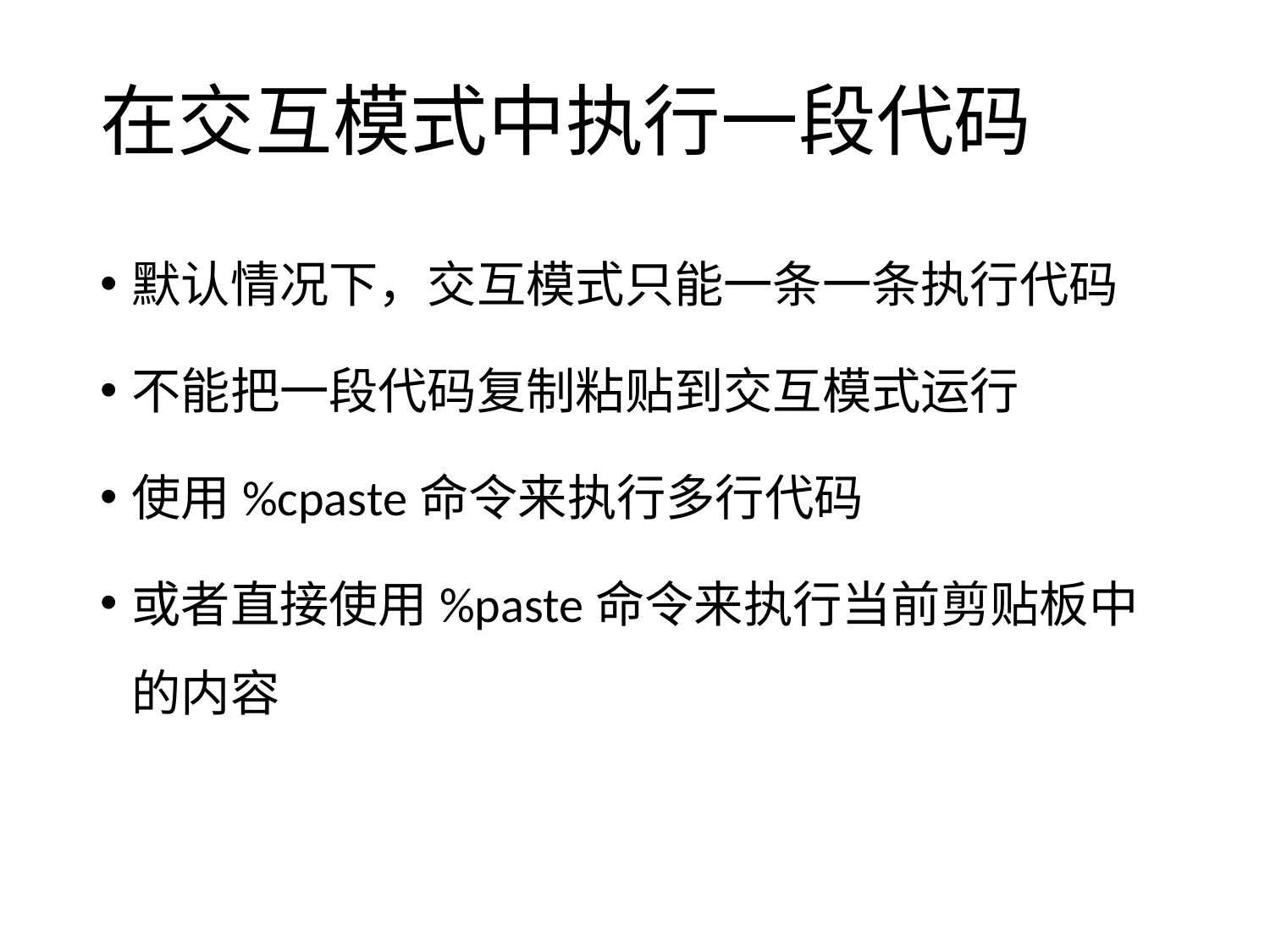

# 在交互模式中执行一段代码
默认情况下，交互模式只能一条一条执行代码
不能把一段代码复制粘贴到交互模式运行
使用%cpaste命令来执行多行代码
或者直接使用%paste命令来执行当前剪贴板中的内容